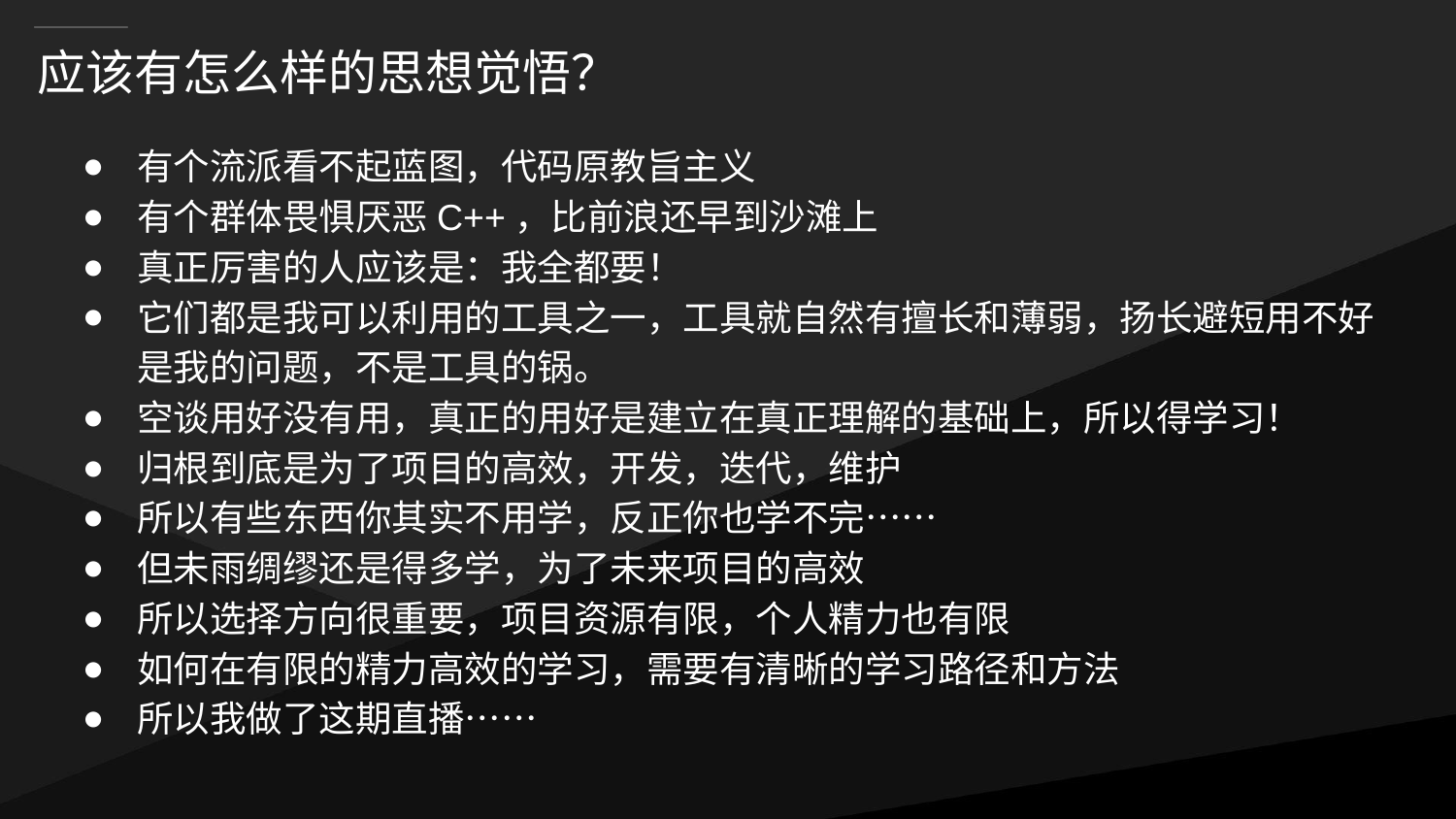

# 应该有怎么样的思想觉悟？
有个流派看不起蓝图，代码原教旨主义
有个群体畏惧厌恶C++，比前浪还早到沙滩上
真正厉害的人应该是：我全都要！
它们都是我可以利用的工具之一，工具就自然有擅长和薄弱，扬长避短用不好是我的问题，不是工具的锅。
空谈用好没有用，真正的用好是建立在真正理解的基础上，所以得学习！
归根到底是为了项目的高效，开发，迭代，维护
所以有些东西你其实不用学，反正你也学不完……
但未雨绸缪还是得多学，为了未来项目的高效
所以选择方向很重要，项目资源有限，个人精力也有限
如何在有限的精力高效的学习，需要有清晰的学习路径和方法
所以我做了这期直播……